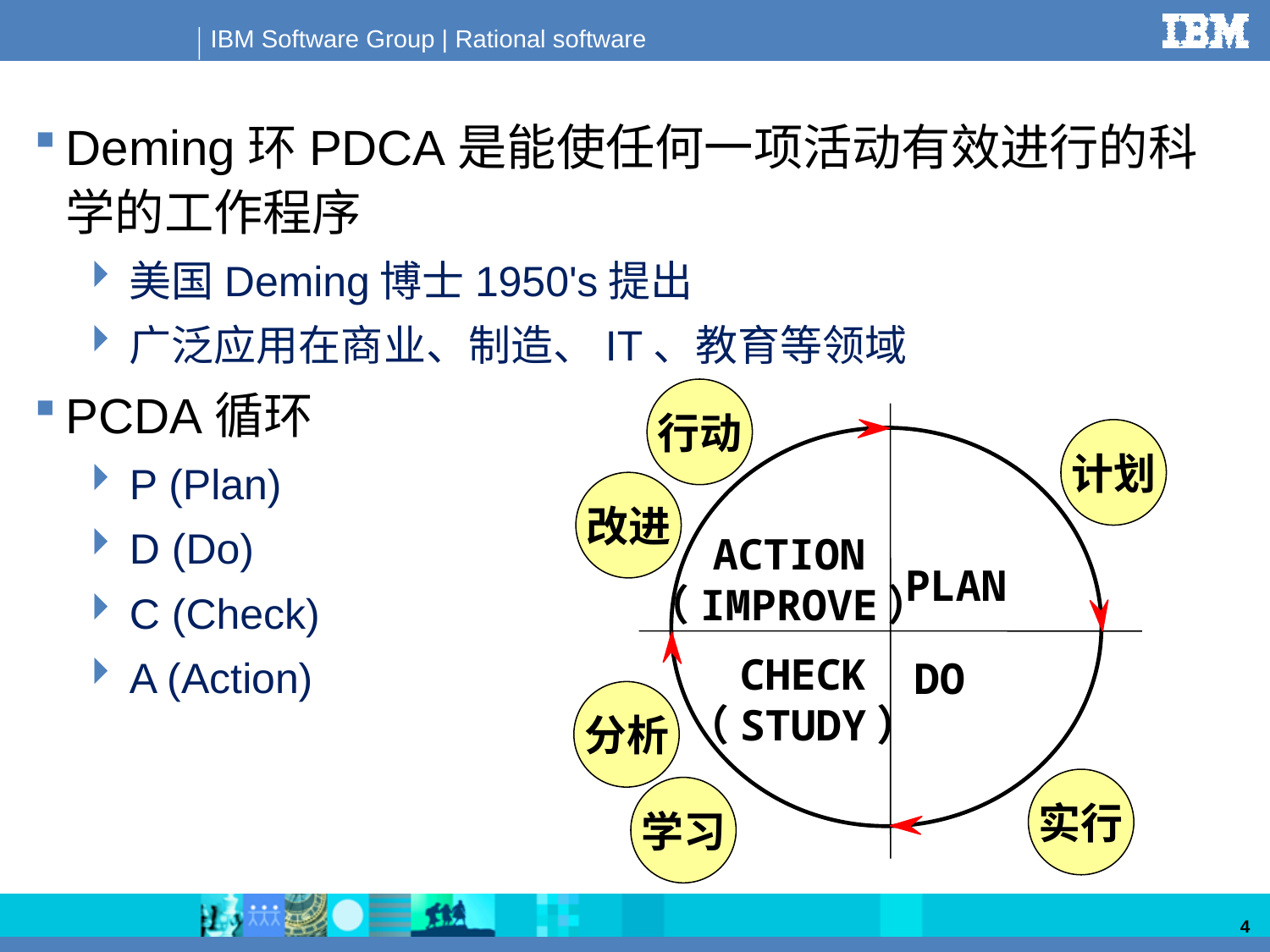

Deming环PDCA是能使任何一项活动有效进行的科学的工作程序
美国Deming博士1950's提出
广泛应用在商业、制造、IT、教育等领域
PCDA循环
P (Plan)
D (Do)
C (Check)
A (Action)

行动

计划

改进
ACTION
（IMPROVE）
PLAN

CHECK
（STUDY）
DO
分析
实行
学习

4